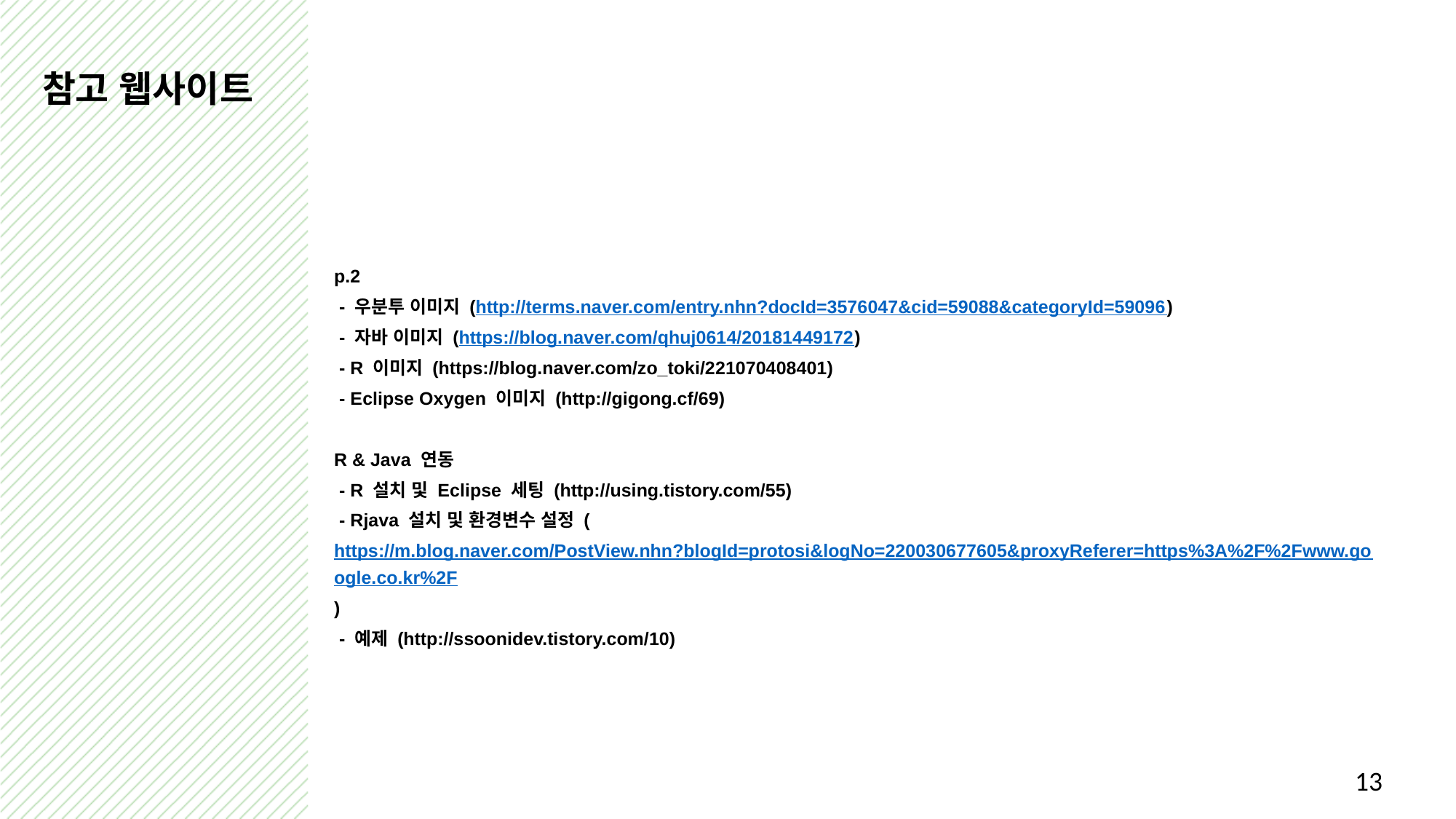

참고 웹사이트
p.2
 - 우분투 이미지 (http://terms.naver.com/entry.nhn?docId=3576047&cid=59088&categoryId=59096)
 - 자바 이미지 (https://blog.naver.com/qhuj0614/20181449172)
 - R 이미지 (https://blog.naver.com/zo_toki/221070408401)
 - Eclipse Oxygen 이미지 (http://gigong.cf/69)

R & Java 연동
 - R 설치 및 Eclipse 세팅 (http://using.tistory.com/55)
 - Rjava 설치 및 환경변수 설정 (https://m.blog.naver.com/PostView.nhn?blogId=protosi&logNo=220030677605&proxyReferer=https%3A%2F%2Fwww.google.co.kr%2F)
 - 예제 (http://ssoonidev.tistory.com/10)
13